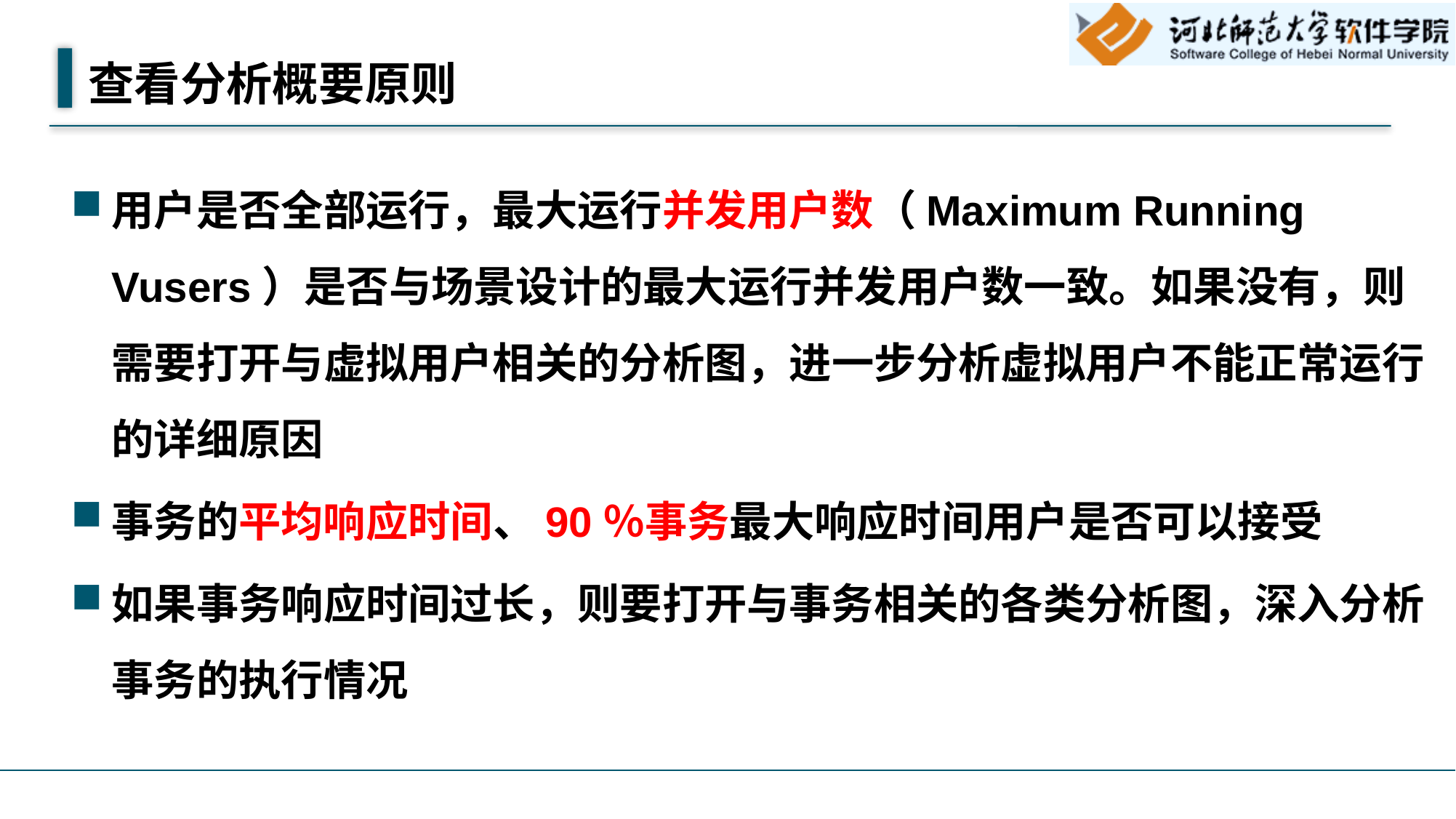

# 查看分析概要原则
用户是否全部运行，最大运行并发用户数（Maximum Running Vusers）是否与场景设计的最大运行并发用户数一致。如果没有，则需要打开与虚拟用户相关的分析图，进一步分析虚拟用户不能正常运行的详细原因
事务的平均响应时间、90％事务最大响应时间用户是否可以接受
如果事务响应时间过长，则要打开与事务相关的各类分析图，深入分析事务的执行情况